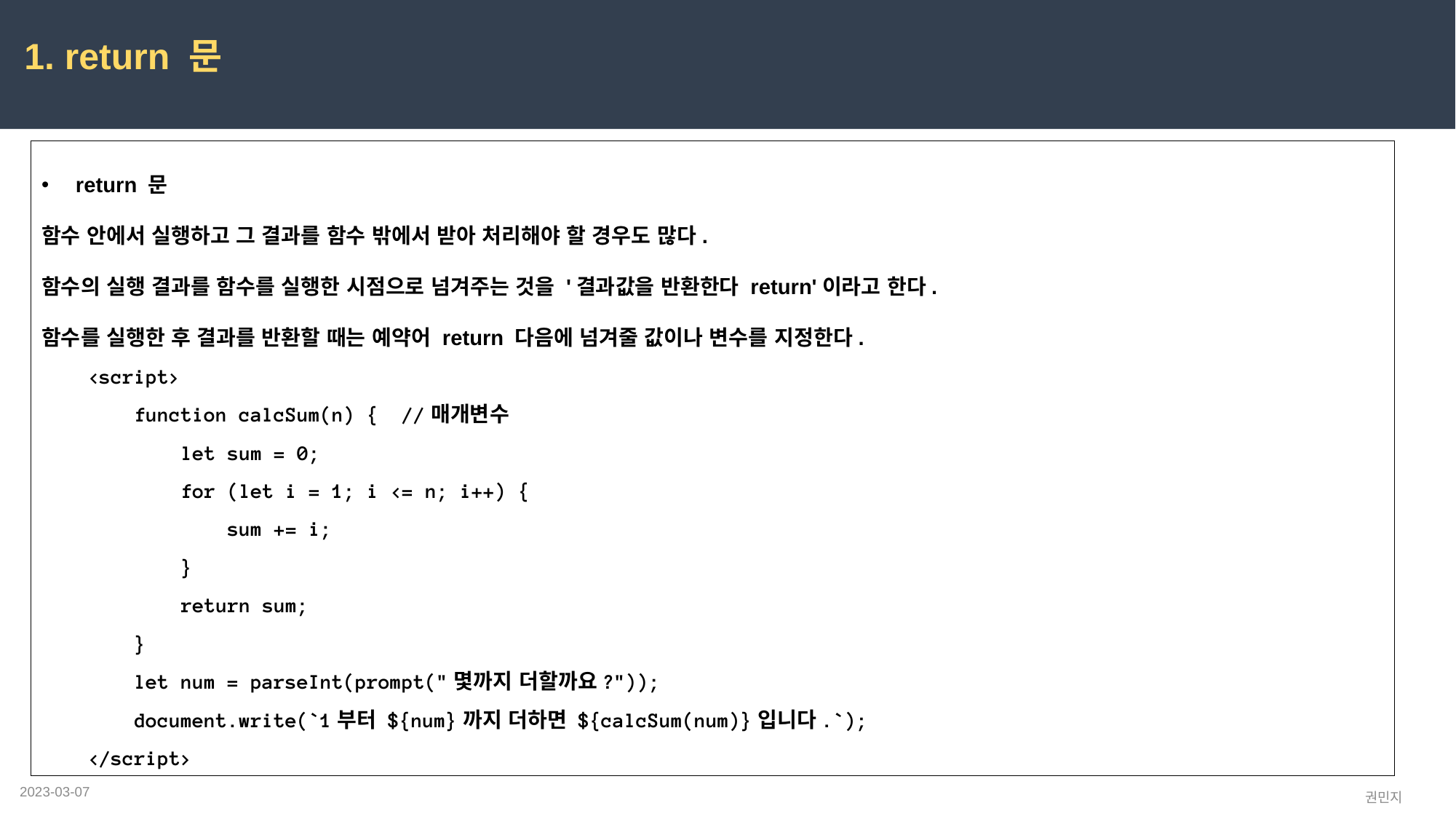

1. return 문
return 문
함수 안에서 실행하고 그 결과를 함수 밖에서 받아 처리해야 할 경우도 많다.
함수의 실행 결과를 함수를 실행한 시점으로 넘겨주는 것을 '결과값을 반환한다 return'이라고 한다.
함수를 실행한 후 결과를 반환할 때는 예약어 return 다음에 넘겨줄 값이나 변수를 지정한다.
    <script>
        function calcSum(n) {  //매개변수
            let sum = 0;
            for (let i = 1; i <= n; i++) {
                sum += i;
            }
            return sum;
        }
        let num = parseInt(prompt("몇까지 더할까요?"));
        document.write(`1부터 ${num}까지 더하면 ${calcSum(num)}입니다.`);
    </script>

2023-03-07
권민지